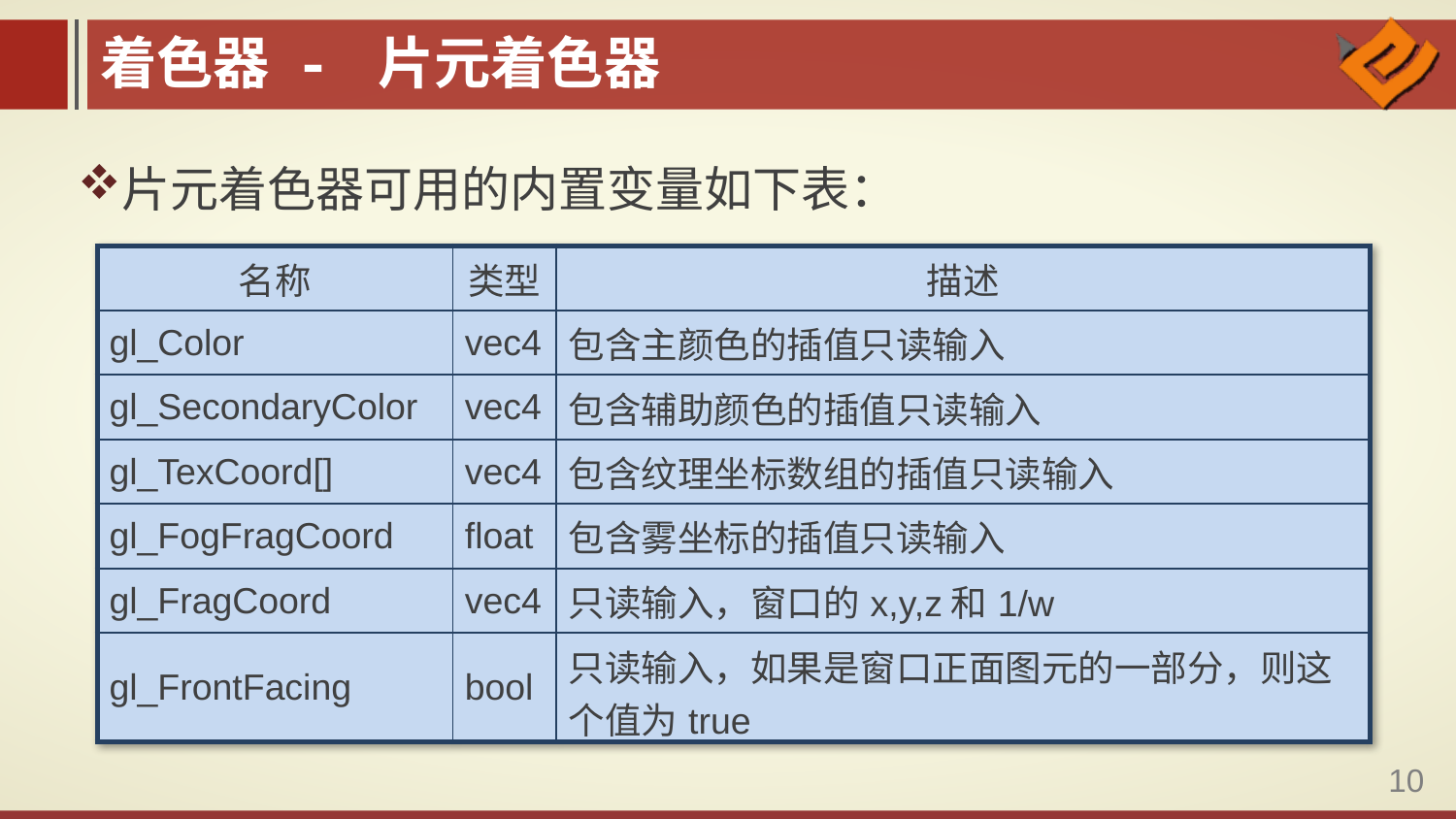

着色器 - 片元着色器
片元着色器可用的内置变量如下表：
| 名称 | 类型 | 描述 |
| --- | --- | --- |
| gl\_Color | vec4 | 包含主颜色的插值只读输入 |
| gl\_SecondaryColor | vec4 | 包含辅助颜色的插值只读输入 |
| gl\_TexCoord[] | vec4 | 包含纹理坐标数组的插值只读输入 |
| gl\_FogFragCoord | float | 包含雾坐标的插值只读输入 |
| gl\_FragCoord | vec4 | 只读输入，窗口的x,y,z和1/w |
| gl\_FrontFacing | bool | 只读输入，如果是窗口正面图元的一部分，则这个值为true |